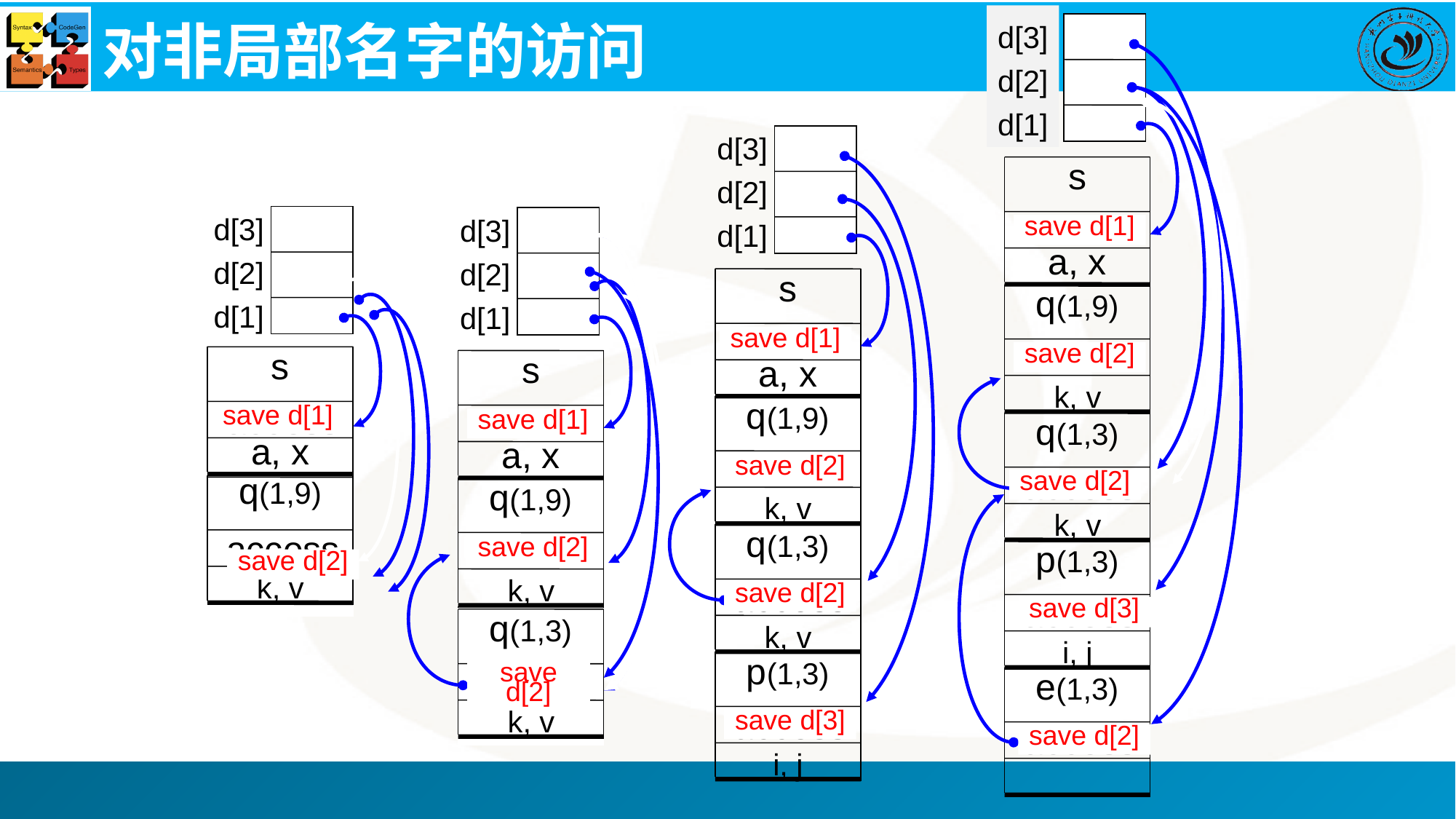

d[3]
d[2]
d[1]

s

access

a, x
q(1,9)

access

k, v

q(1,3)

access

k, v

p(1,3)

access

i, j
save d[1]
save d[2]
save d[2]
save d[3]
# 对非局部名字的访问

d[3]
d[2]
d[1]

s

access

a, x
q(1,9)

access

k, v

q(1,3)

access

k, v
save d[1]
save d[2]
save d[2]

d[3]
d[2]
d[1]

d[3]
d[2]
d[1]

s

access

a, x
q(1,9)

access

k, v
save d[1]
save d[2]

s

access

a, x
save d[1]
r

access

i
q(1,9)

access

k, v

save d[2]
save d[2]

p(1,9)

access

i, j
q(1,3)

access

k, v

p(1,3)

access

i, j
e(1,3)

access

save d[3]
save d[2]
save d[3]
save d[2]